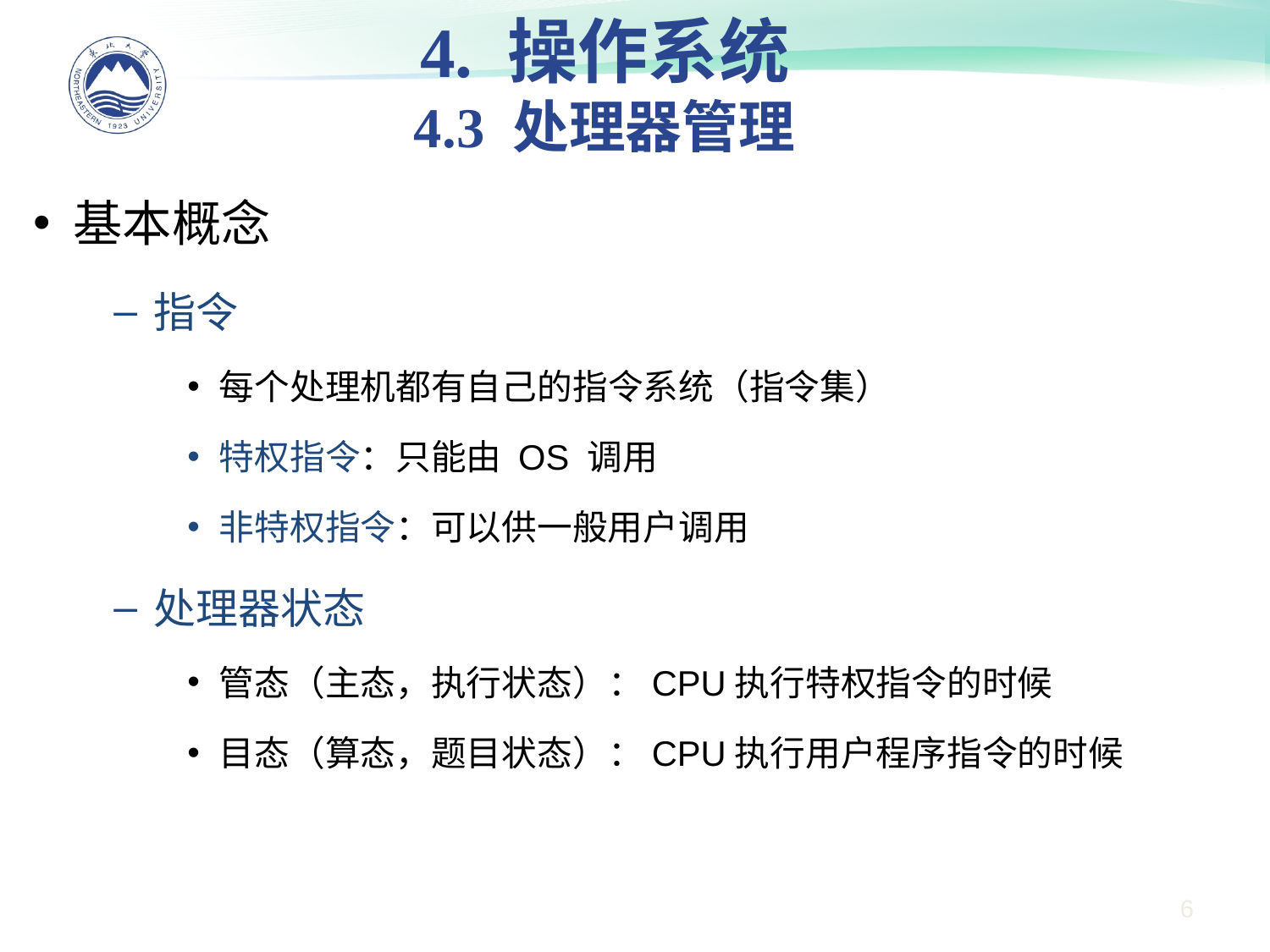

4. 操作系统
4.3 处理器管理
基本概念
指令
每个处理机都有自己的指令系统（指令集）
特权指令：只能由 OS 调用
非特权指令：可以供一般用户调用
处理器状态
管态（主态，执行状态）：CPU执行特权指令的时候
目态（算态，题目状态）：CPU执行用户程序指令的时候
6